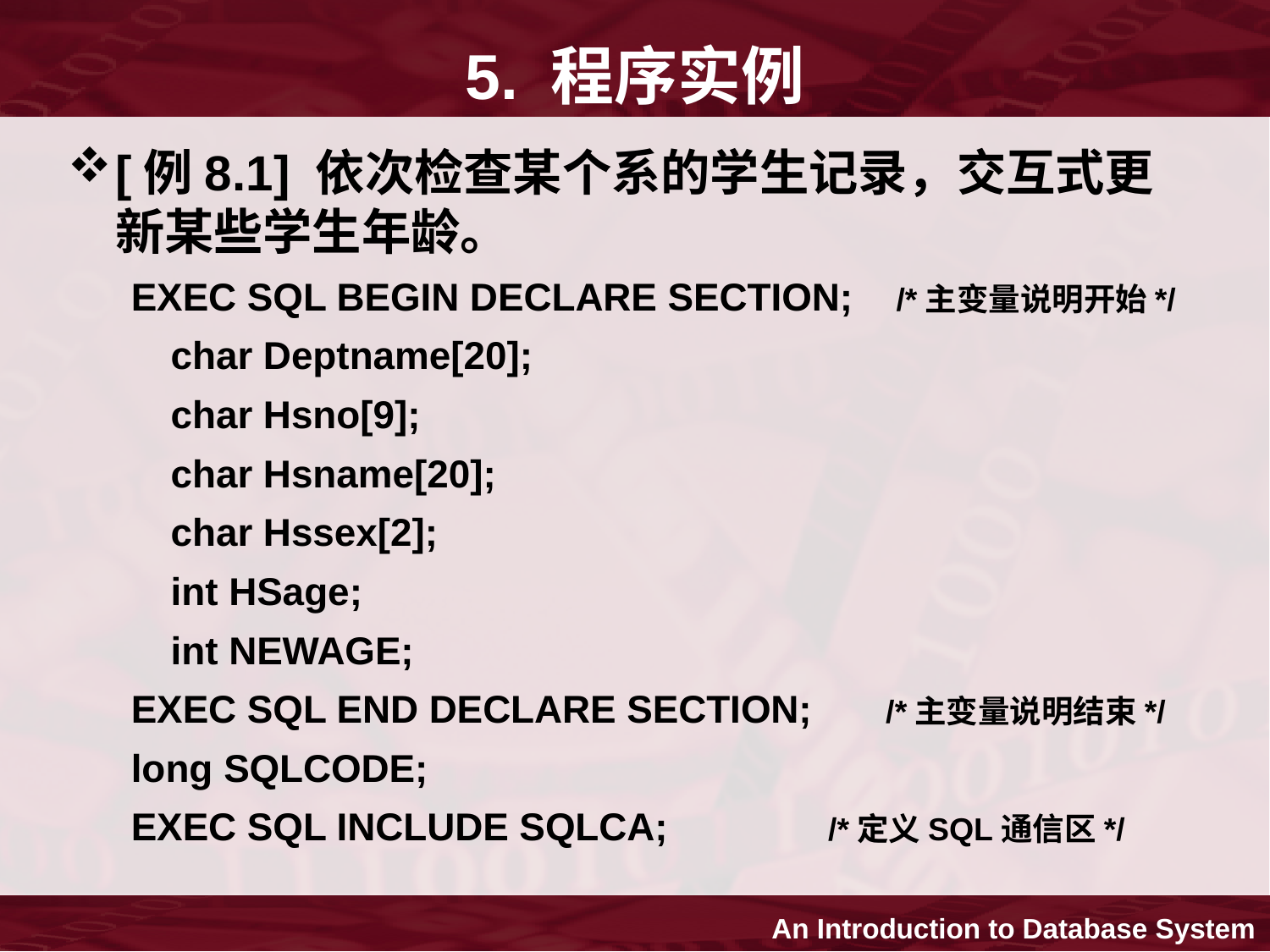

# 5. 程序实例
[例8.1] 依次检查某个系的学生记录，交互式更新某些学生年龄。
EXEC SQL BEGIN DECLARE SECTION;    /*主变量说明开始*/
	char Deptname[20];
	char Hsno[9];
	char Hsname[20];
	char Hssex[2];
	int HSage;
	int NEWAGE;
EXEC SQL END DECLARE SECTION;       /*主变量说明结束*/
long SQLCODE;
EXEC SQL INCLUDE SQLCA;               /*定义SQL通信区*/